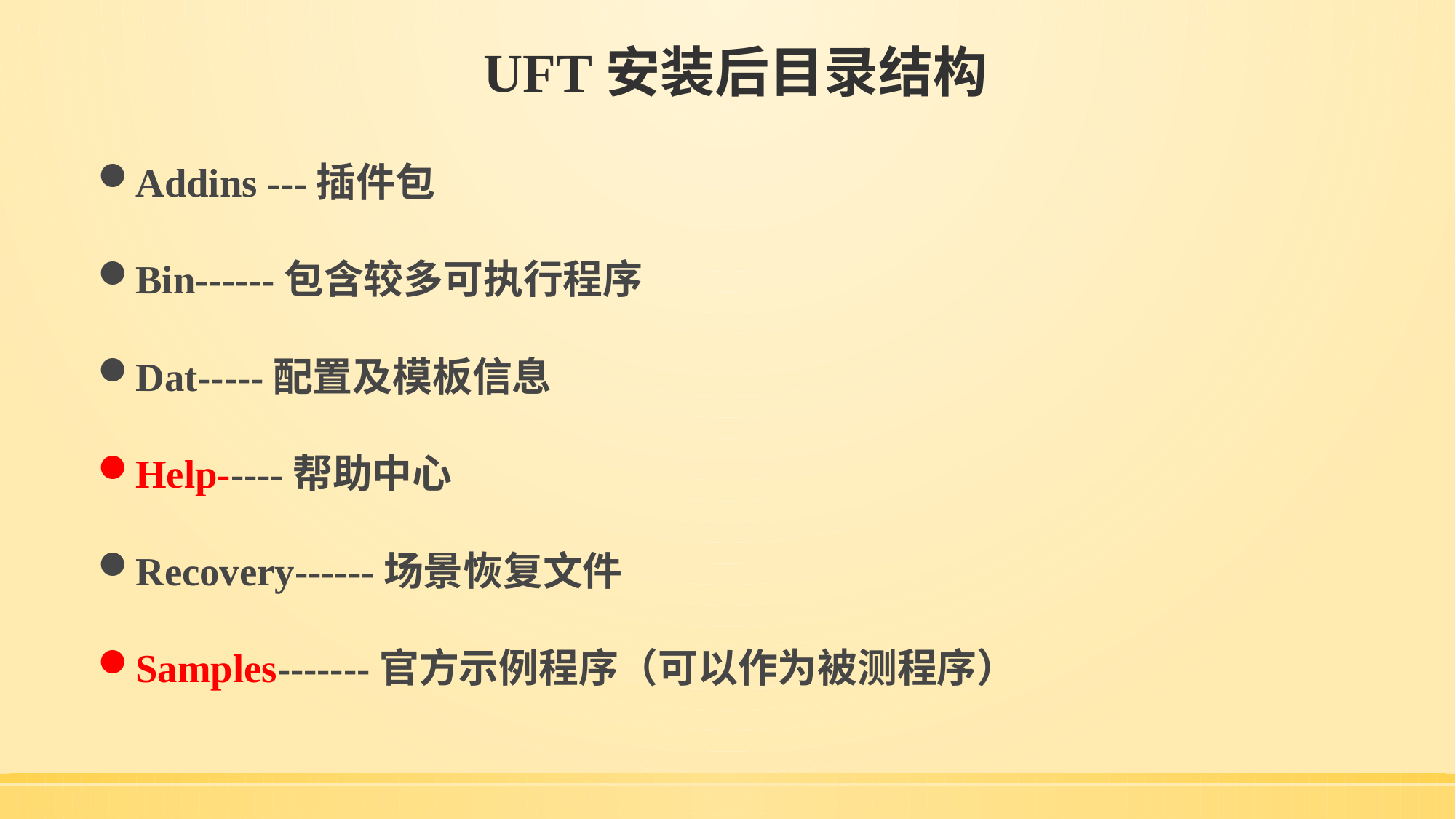

# UFT安装后目录结构
Addins ---插件包
Bin------包含较多可执行程序
Dat-----配置及模板信息
Help-----帮助中心
Recovery------场景恢复文件
Samples-------官方示例程序（可以作为被测程序）